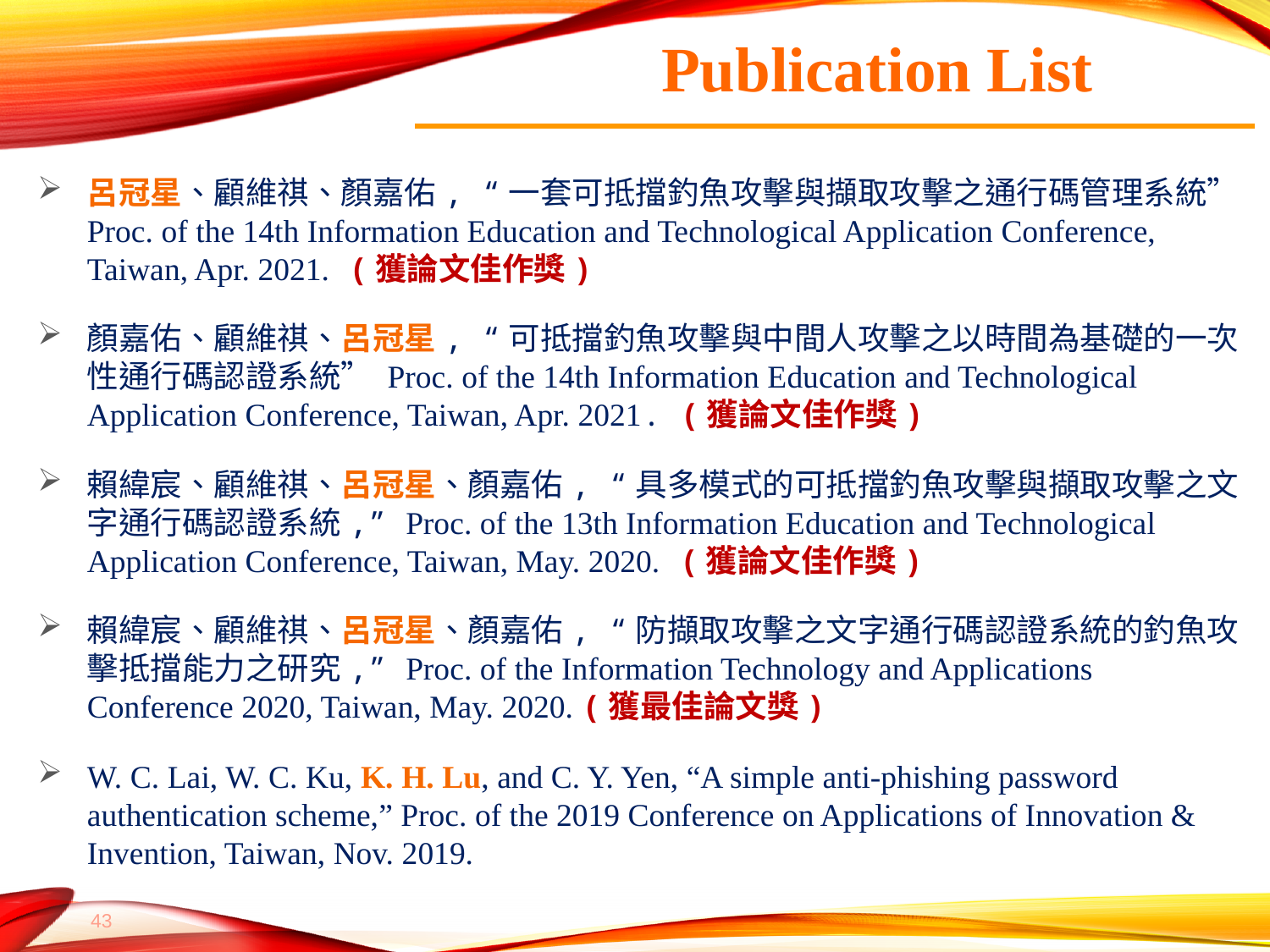

# Publication List
呂冠星、顧維祺、顏嘉佑, “一套可抵擋釣魚攻擊與擷取攻擊之通行碼管理系統” Proc. of the 14th Information Education and Technological Application Conference, Taiwan, Apr. 2021. (獲論文佳作獎)
顏嘉佑、顧維祺、呂冠星, “可抵擋釣魚攻擊與中間人攻擊之以時間為基礎的一次性通行碼認證系統” Proc. of the 14th Information Education and Technological Application Conference, Taiwan, Apr. 2021. (獲論文佳作獎)
賴緯宸、顧維祺、呂冠星、顏嘉佑, “具多模式的可抵擋釣魚攻擊與擷取攻擊之文字通行碼認證系統,” Proc. of the 13th Information Education and Technological Application Conference, Taiwan, May. 2020. (獲論文佳作獎)
賴緯宸、顧維祺、呂冠星、顏嘉佑, “防擷取攻擊之文字通行碼認證系統的釣魚攻擊抵擋能力之研究,” Proc. of the Information Technology and Applications Conference 2020, Taiwan, May. 2020. (獲最佳論文獎)
W. C. Lai, W. C. Ku, K. H. Lu, and C. Y. Yen, “A simple anti-phishing password authentication scheme,” Proc. of the 2019 Conference on Applications of Innovation & Invention, Taiwan, Nov. 2019.
43